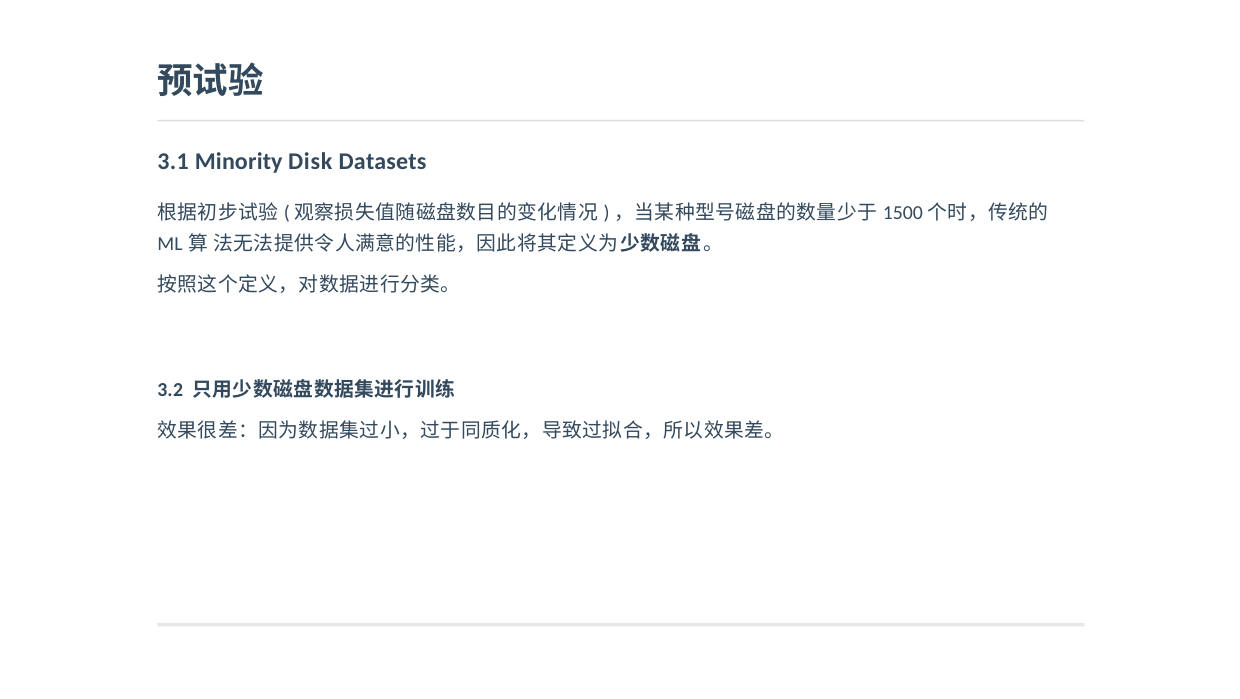

预试验

# 3.1 Minority Disk Datasets
根据初步试验(观察损失值随磁盘数目的变化情况)，当某种型号磁盘的数量少于1500个时，传统的ML算 法无法提供令人满意的性能，因此将其定义为少数磁盘。

按照这个定义，对数据进行分类。
3.2 只用少数磁盘数据集进行训练

效果很差：因为数据集过小，过于同质化，导致过拟合，所以效果差。